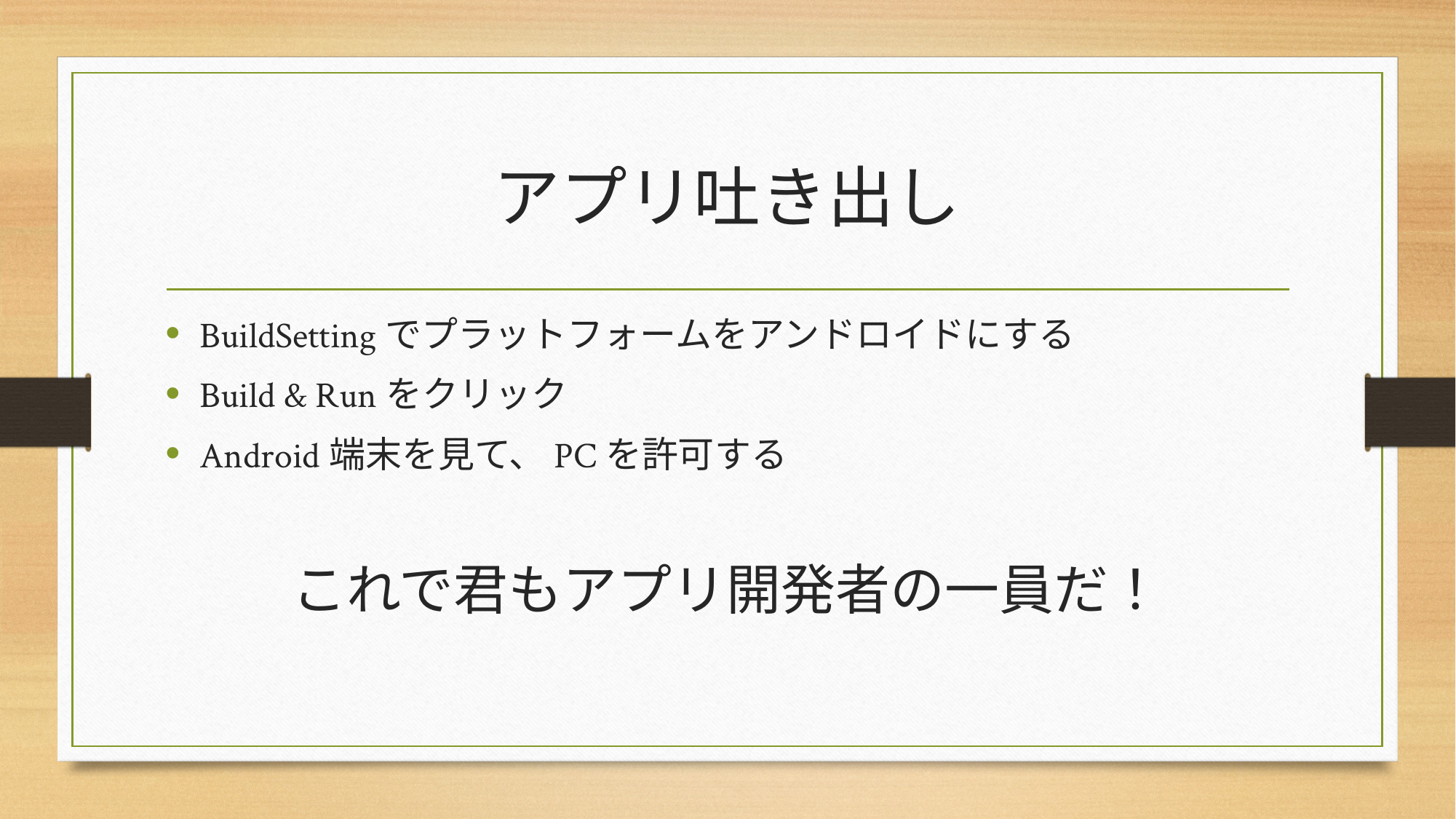

# アプリ吐き出し
BuildSettingでプラットフォームをアンドロイドにする
Build & Runをクリック
Android端末を見て、PCを許可する

これで君もアプリ開発者の一員だ！